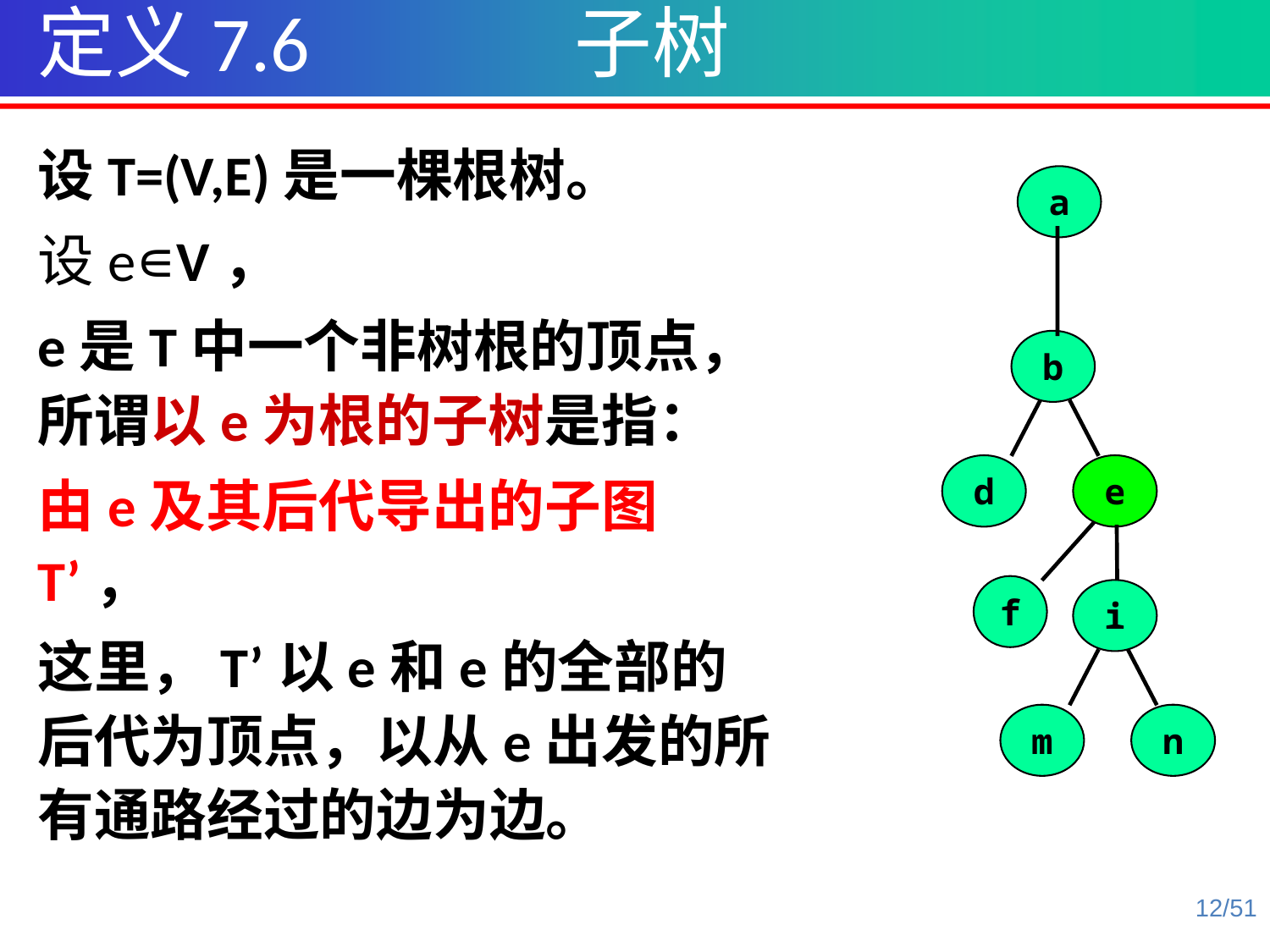

定义7.6              子树
设T=(V,E)是一棵根树。
设e∊V，
e是T中一个非树根的顶点，所谓以e为根的子树是指：
由e及其后代导出的子图T’，
这里，T’以e和e的全部的后代为顶点，以从e出发的所有通路经过的边为边。
a

b

d
e

f
i

m
n
12/51